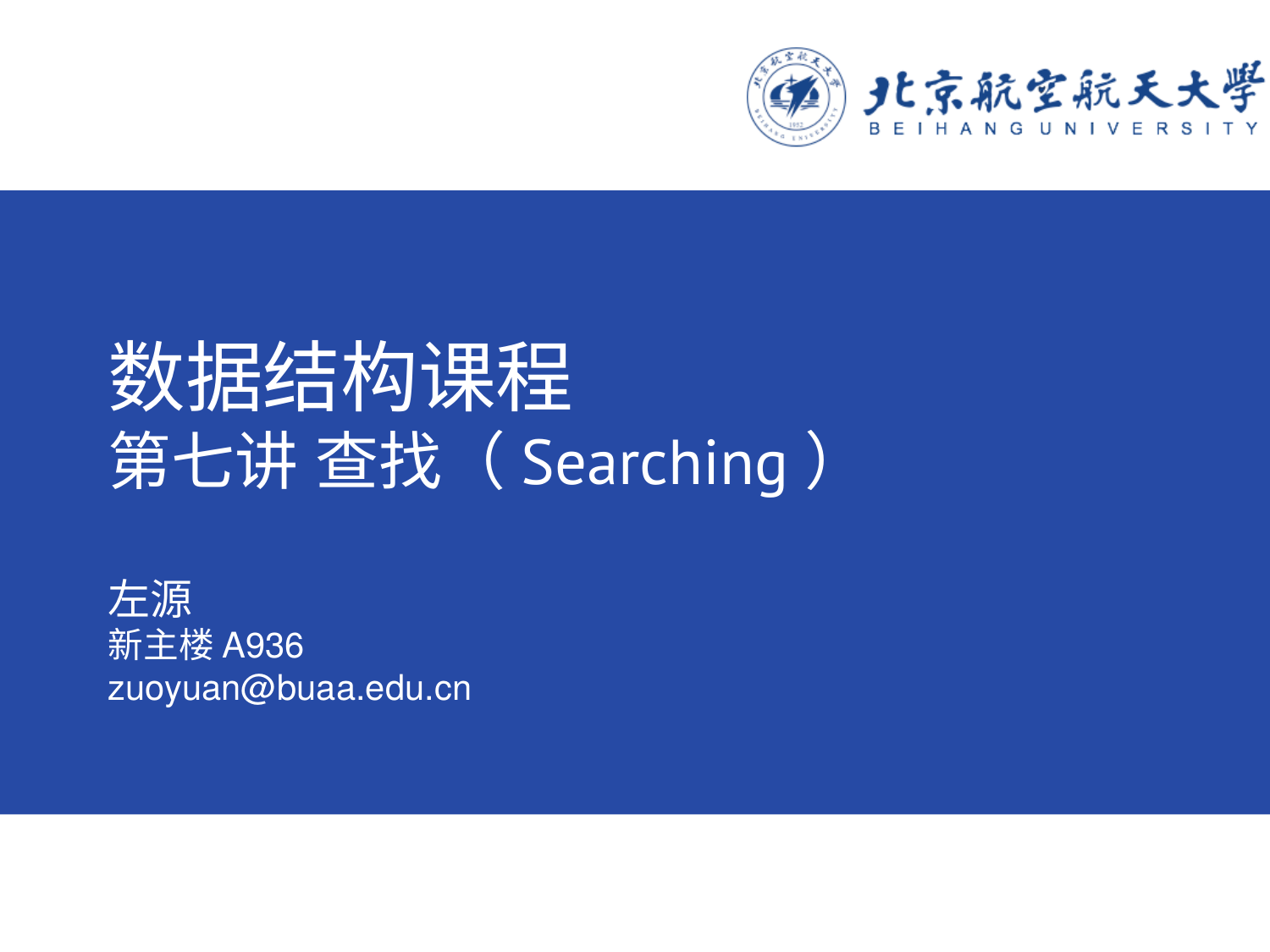

# 数据结构课程 第七讲 查找（Searching）
左源
新主楼A936
zuoyuan@buaa.edu.cn